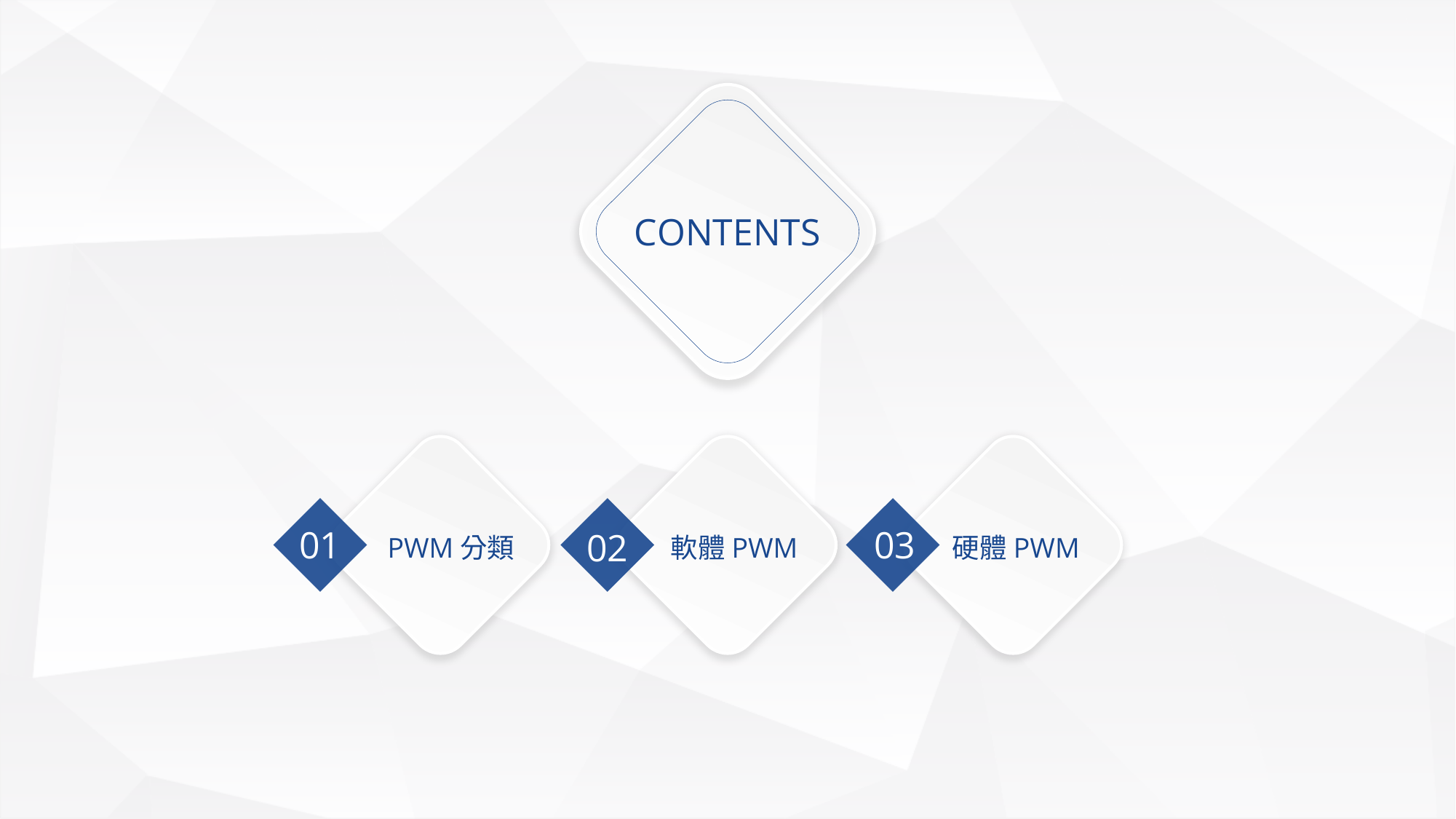

CONTENTS

01
03
02
 PWM分類
軟體PWM
硬體PWM